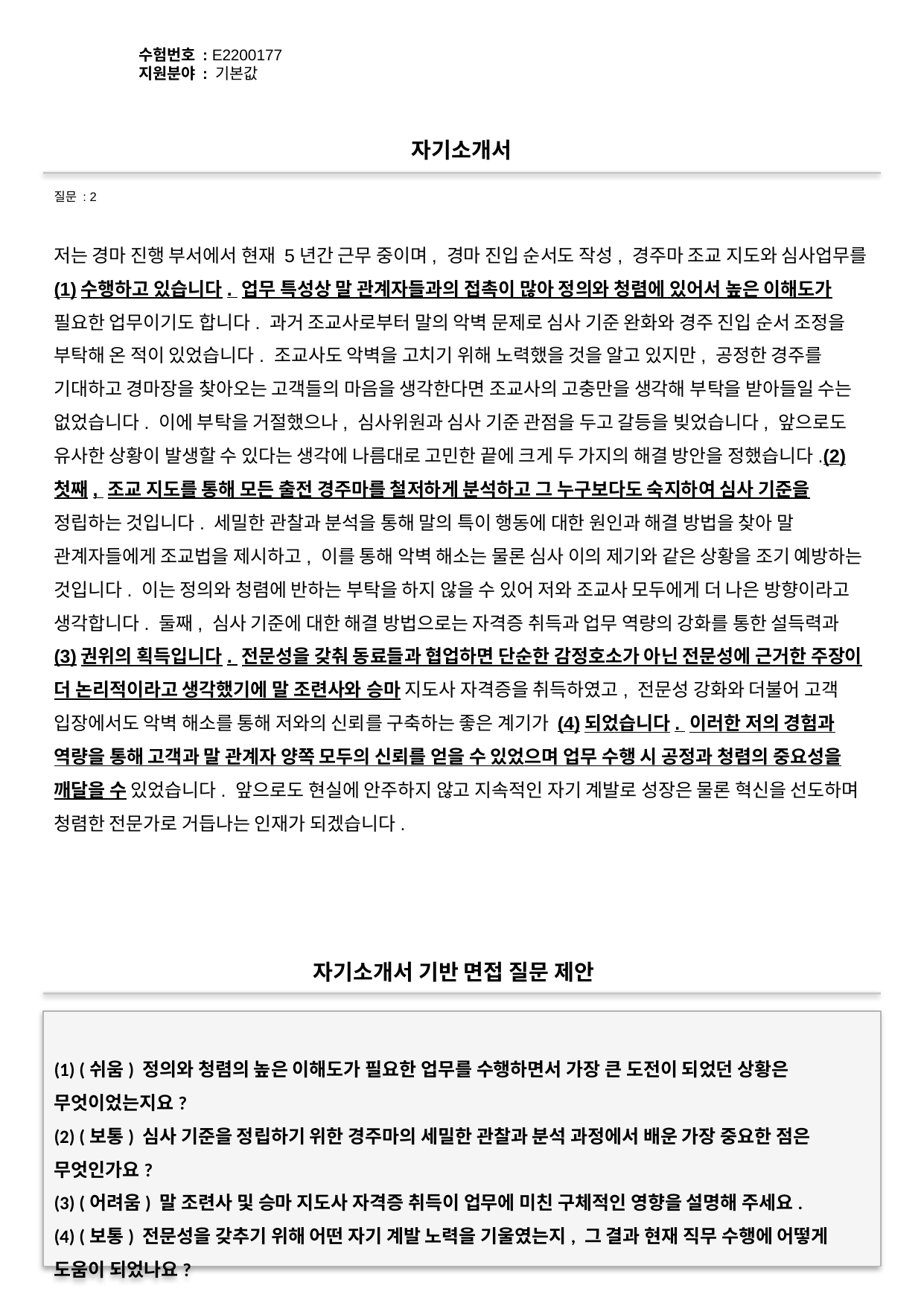

수험번호 : E2200177
지원분야 : 기본값
#

자기소개서

질문 : 2

저는 경마 진행 부서에서 현재 5년간 근무 중이며, 경마 진입 순서도 작성, 경주마 조교 지도와 심사업무를 (1)수행하고 있습니다. 업무 특성상 말 관계자들과의 접촉이 많아 정의와 청렴에 있어서 높은 이해도가 필요한 업무이기도 합니다. 과거 조교사로부터 말의 악벽 문제로 심사 기준 완화와 경주 진입 순서 조정을 부탁해 온 적이 있었습니다. 조교사도 악벽을 고치기 위해 노력했을 것을 알고 있지만, 공정한 경주를 기대하고 경마장을 찾아오는 고객들의 마음을 생각한다면 조교사의 고충만을 생각해 부탁을 받아들일 수는 없었습니다. 이에 부탁을 거절했으나, 심사위원과 심사 기준 관점을 두고 갈등을 빚었습니다, 앞으로도 유사한 상황이 발생할 수 있다는 생각에 나름대로 고민한 끝에 크게 두 가지의 해결 방안을 정했습니다.(2) 첫째, 조교 지도를 통해 모든 출전 경주마를 철저하게 분석하고 그 누구보다도 숙지하여 심사 기준을 정립하는 것입니다. 세밀한 관찰과 분석을 통해 말의 특이 행동에 대한 원인과 해결 방법을 찾아 말 관계자들에게 조교법을 제시하고, 이를 통해 악벽 해소는 물론 심사 이의 제기와 같은 상황을 조기 예방하는 것입니다. 이는 정의와 청렴에 반하는 부탁을 하지 않을 수 있어 저와 조교사 모두에게 더 나은 방향이라고 생각합니다. 둘째, 심사 기준에 대한 해결 방법으로는 자격증 취득과 업무 역량의 강화를 통한 설득력과 (3)권위의 획득입니다. 전문성을 갖춰 동료들과 협업하면 단순한 감정호소가 아닌 전문성에 근거한 주장이 더 논리적이라고 생각했기에 말 조련사와 승마 지도사 자격증을 취득하였고, 전문성 강화와 더불어 고객 입장에서도 악벽 해소를 통해 저와의 신뢰를 구축하는 좋은 계기가 (4)되었습니다. 이러한 저의 경험과 역량을 통해 고객과 말 관계자 양쪽 모두의 신뢰를 얻을 수 있었으며 업무 수행 시 공정과 청렴의 중요성을 깨달을 수 있었습니다. 앞으로도 현실에 안주하지 않고 지속적인 자기 계발로 성장은 물론 혁신을 선도하며 청렴한 전문가로 거듭나는 인재가 되겠습니다.

자기소개서 기반 면접 질문 제안

(1) (쉬움) 정의와 청렴의 높은 이해도가 필요한 업무를 수행하면서 가장 큰 도전이 되었던 상황은 무엇이었는지요?
(2) (보통) 심사 기준을 정립하기 위한 경주마의 세밀한 관찰과 분석 과정에서 배운 가장 중요한 점은 무엇인가요?
(3) (어려움) 말 조련사 및 승마 지도사 자격증 취득이 업무에 미친 구체적인 영향을 설명해 주세요.
(4) (보통) 전문성을 갖추기 위해 어떤 자기 계발 노력을 기울였는지, 그 결과 현재 직무 수행에 어떻게 도움이 되었나요?